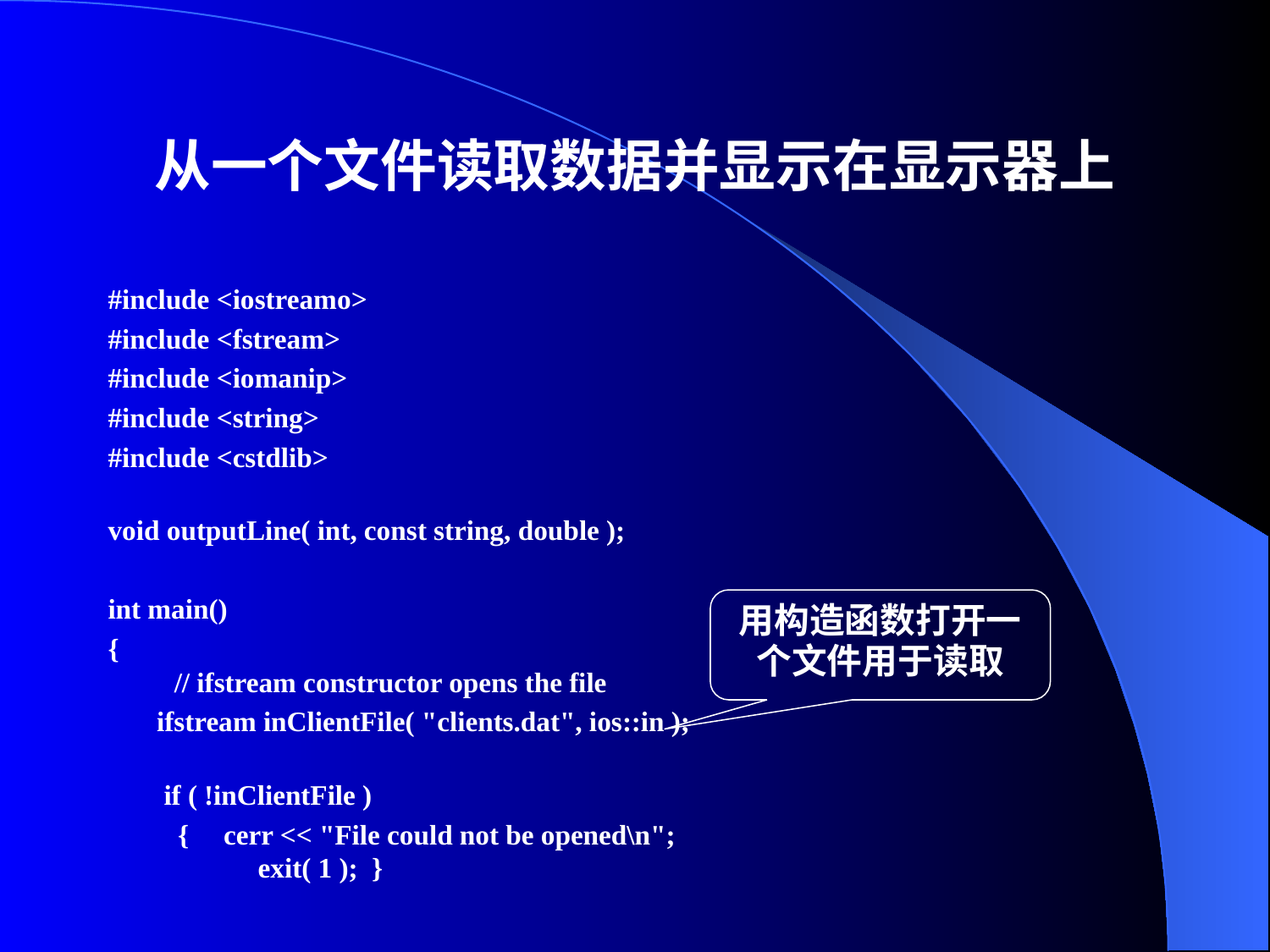

# 从一个文件读取数据并显示在显示器上
#include <iostreamo>
#include <fstream>
#include <iomanip>
#include <string>
#include <cstdlib>
void outputLine( int, const string, double );

int main()
{                    
// ifstream constructor opens the file
       ifstream inClientFile( "clients.dat", ios::in );
        if ( !inClientFile )
          {     cerr << "File could not be opened\n";
            exit( 1 );  }

用构造函数打开一个文件用于读取